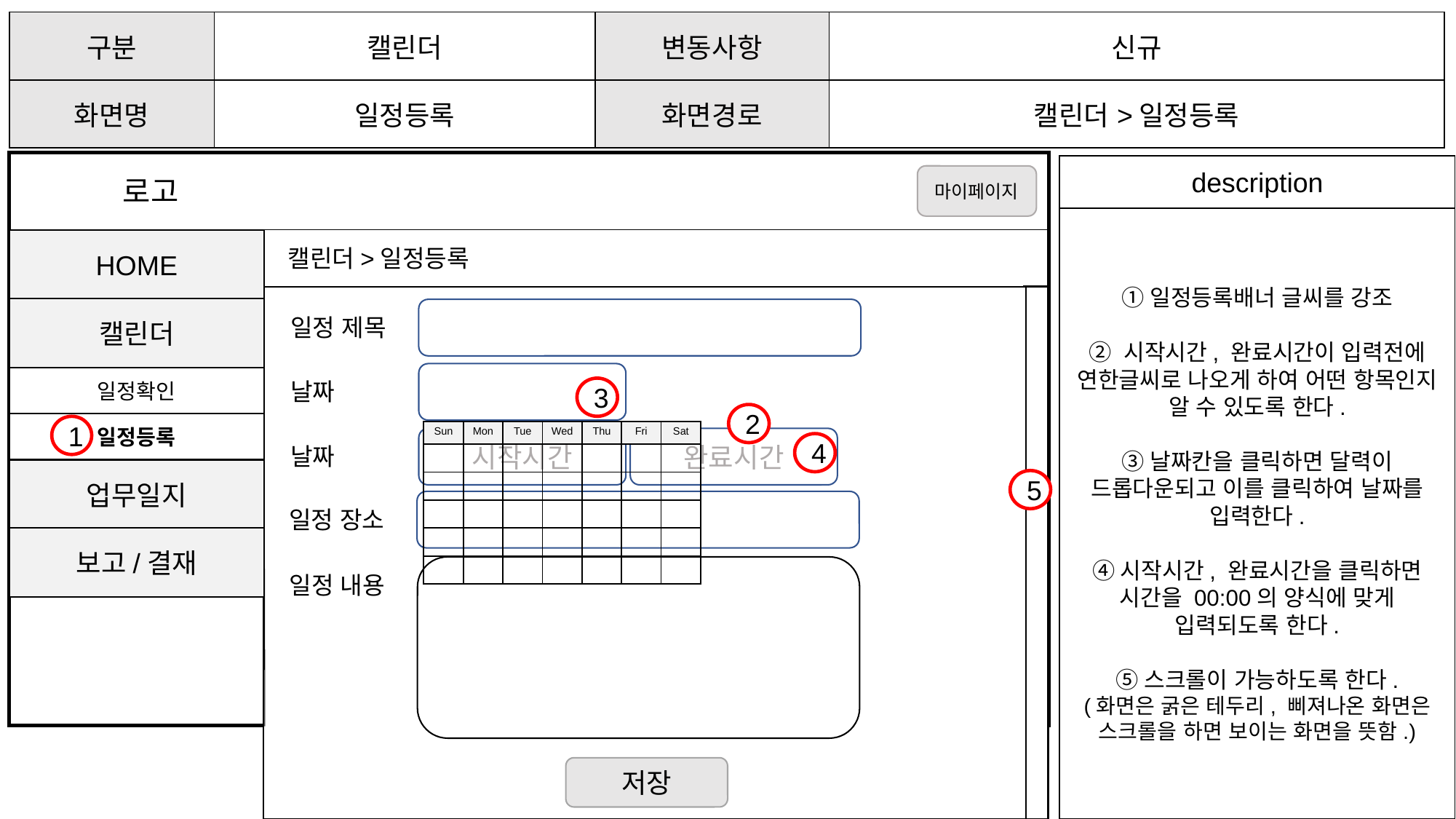

| 구분 | 캘린더 | 변동사항 | 신규 |
| --- | --- | --- | --- |
| 화면명 | 일정등록 | 화면경로 | 캘린더>일정등록 |

description
①일정등록배너 글씨를 강조

② 시작시간, 완료시간이 입력전에 연한글씨로 나오게 하여 어떤 항목인지 알 수 있도록 한다.

③날짜칸을 클릭하면 달력이 드롭다운되고 이를 클릭하여 날짜를 입력한다.

④시작시간, 완료시간을 클릭하면 시간을 00:00의 양식에 맞게 입력되도록 한다.

⑤스크롤이 가능하도록 한다.
(화면은 굵은 테두리, 삐져나온 화면은 스크롤을 하면 보이는 화면을 뜻함.)
마이페이지
로고
 캘린더>일정등록
HOME

캘린더

일정 제목

일정확인
날짜
3
2
일정등록
1
| Sun | Mon | Tue | Wed | Thu | Fri | Sat |
| --- | --- | --- | --- | --- | --- | --- |
|  |  |  |  |  |  |  |
|  |  |  |  |  |  |  |
|  |  |  |  |  |  |  |
|  |  |  |  |  |  |  |
|  |  |  |  |  |  |  |
시작시간
완료시간
날짜
4
업무일지
5

일정 장소
보고/결재

일정 내용
저장